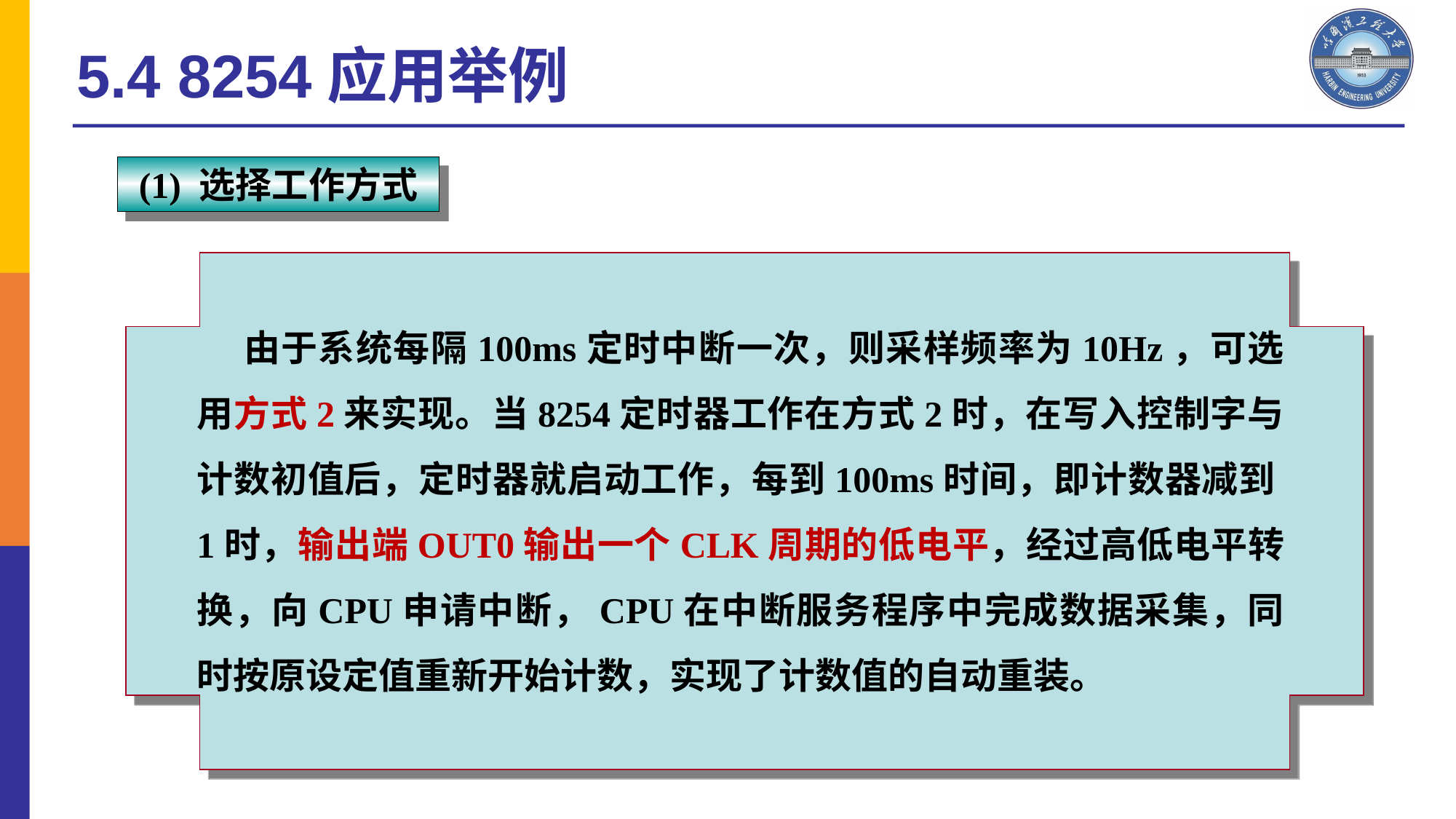

5.4 8254应用举例
(1) 选择工作方式

    由于系统每隔100ms定时中断一次，则采样频率为10Hz，可选用方式2来实现。当8254定时器工作在方式2时，在写入控制字与计数初值后，定时器就启动工作，每到100ms时间，即计数器减到1时，输出端OUT0输出一个CLK周期的低电平，经过高低电平转换，向CPU申请中断，CPU在中断服务程序中完成数据采集，同时按原设定值重新开始计数，实现了计数值的自动重装。